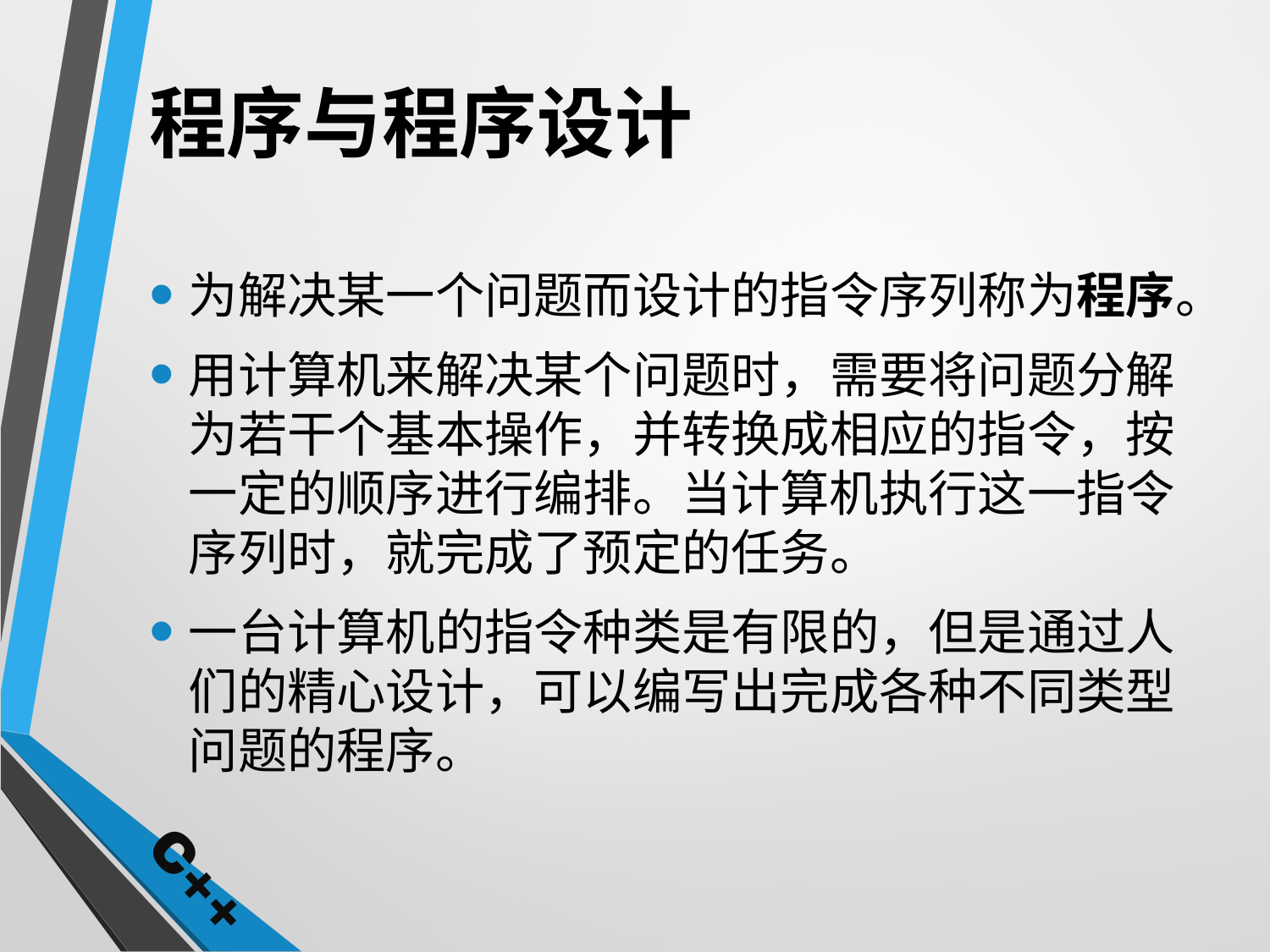

# 程序与程序设计
为解决某一个问题而设计的指令序列称为程序。
用计算机来解决某个问题时，需要将问题分解为若干个基本操作，并转换成相应的指令，按一定的顺序进行编排。当计算机执行这一指令序列时，就完成了预定的任务。
一台计算机的指令种类是有限的，但是通过人们的精心设计，可以编写出完成各种不同类型问题的程序。